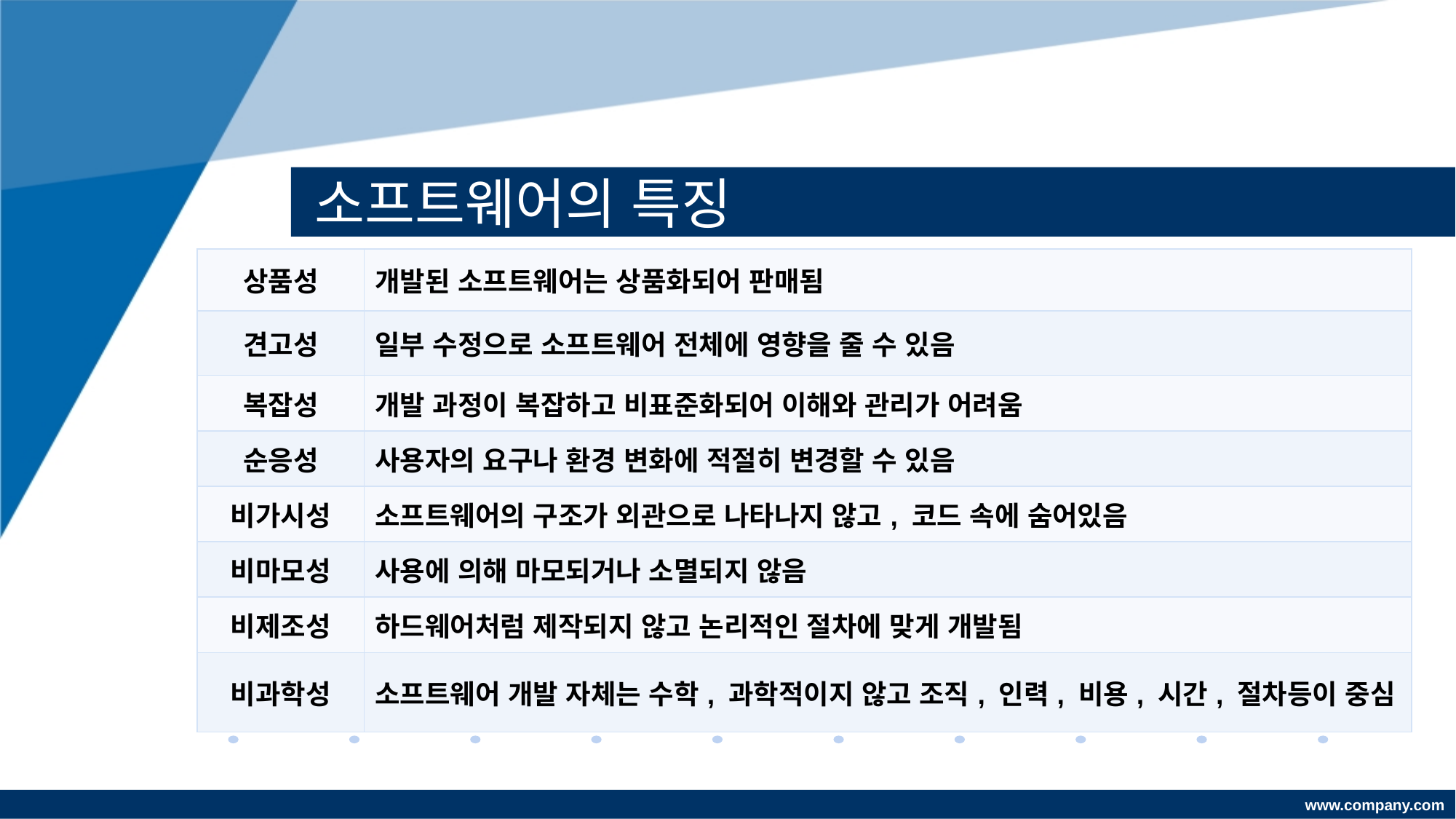

# 소프트웨어의 특징
| 상품성 | 개발된 소프트웨어는 상품화되어 판매됨 |
| --- | --- |
| 견고성 | 일부 수정으로 소프트웨어 전체에 영향을 줄 수 있음 |
| 복잡성 | 개발 과정이 복잡하고 비표준화되어 이해와 관리가 어려움 |
| 순응성 | 사용자의 요구나 환경 변화에 적절히 변경할 수 있음 |
| 비가시성 | 소프트웨어의 구조가 외관으로 나타나지 않고, 코드 속에 숨어있음 |
| 비마모성 | 사용에 의해 마모되거나 소멸되지 않음 |
| 비제조성 | 하드웨어처럼 제작되지 않고 논리적인 절차에 맞게 개발됨 |
| 비과학성 | 소프트웨어 개발 자체는 수학, 과학적이지 않고 조직, 인력, 비용, 시간, 절차등이 중심 |